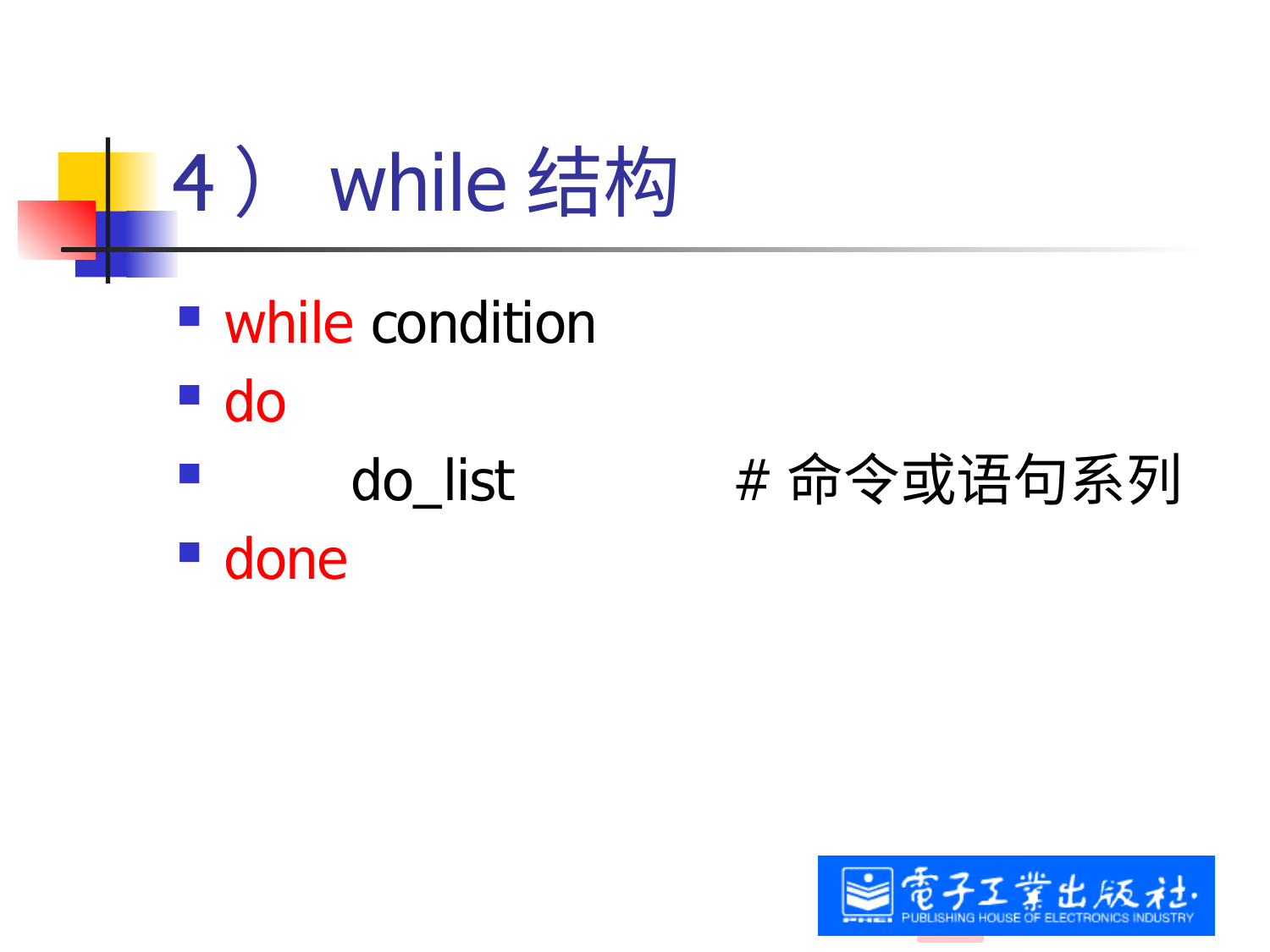

# 4）while结构
while condition
do
	do_list		#命令或语句系列
done